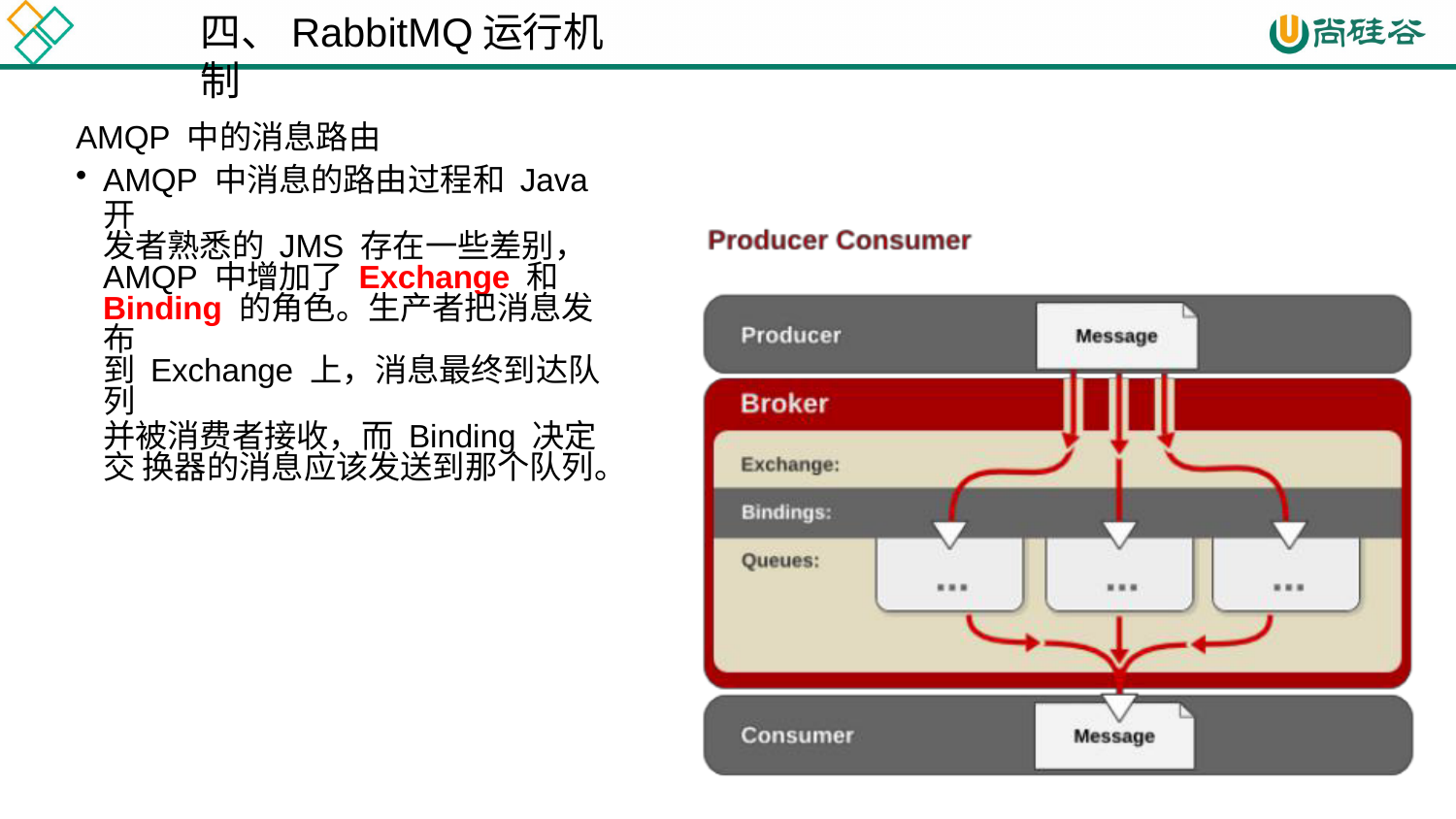

# 四、RabbitMQ运行机制
AMQP 中的消息路由
AMQP 中消息的路由过程和 Java 开
发者熟悉的 JMS 存在一些差别，
AMQP 中增加了 Exchange 和
Binding 的角色。生产者把消息发布
到 Exchange 上，消息最终到达队列
并被消费者接收，而 Binding 决定交 换器的消息应该发送到那个队列。